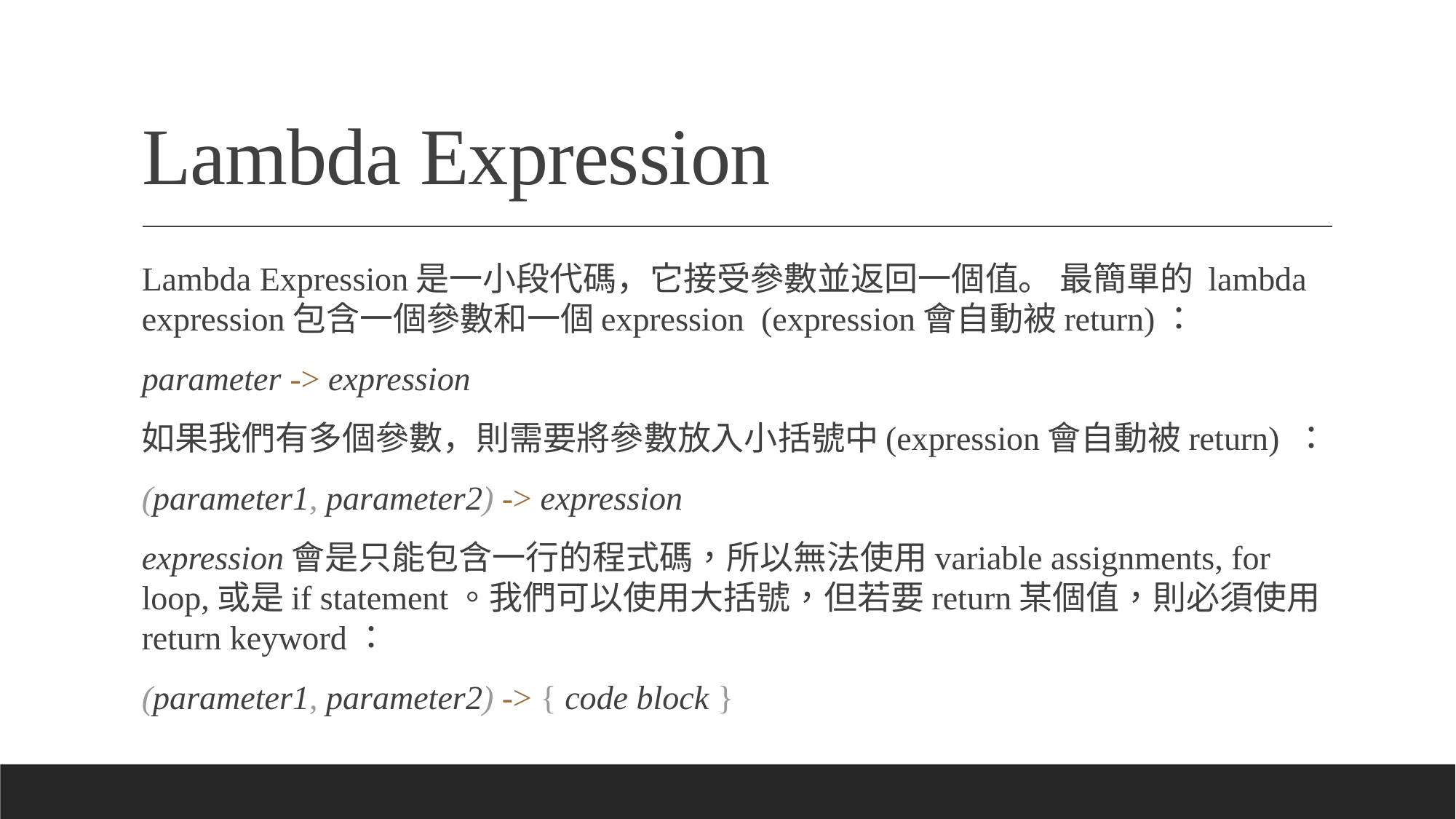

# Lambda Expression
Lambda Expression是一小段代碼，它接受參數並返回一個值。 最簡單的 lambda expression包含一個參數和一個expression  (expression會自動被return)：
parameter -> expression
如果我們有多個參數，則需要將參數放入小括號中(expression會自動被return) ：
(parameter1, parameter2) -> expression
expression會是只能包含一行的程式碼，所以無法使用variable assignments, for loop,或是if statement。我們可以使用大括號，但若要return某個值，則必須使用return keyword：
(parameter1, parameter2) -> { code block }